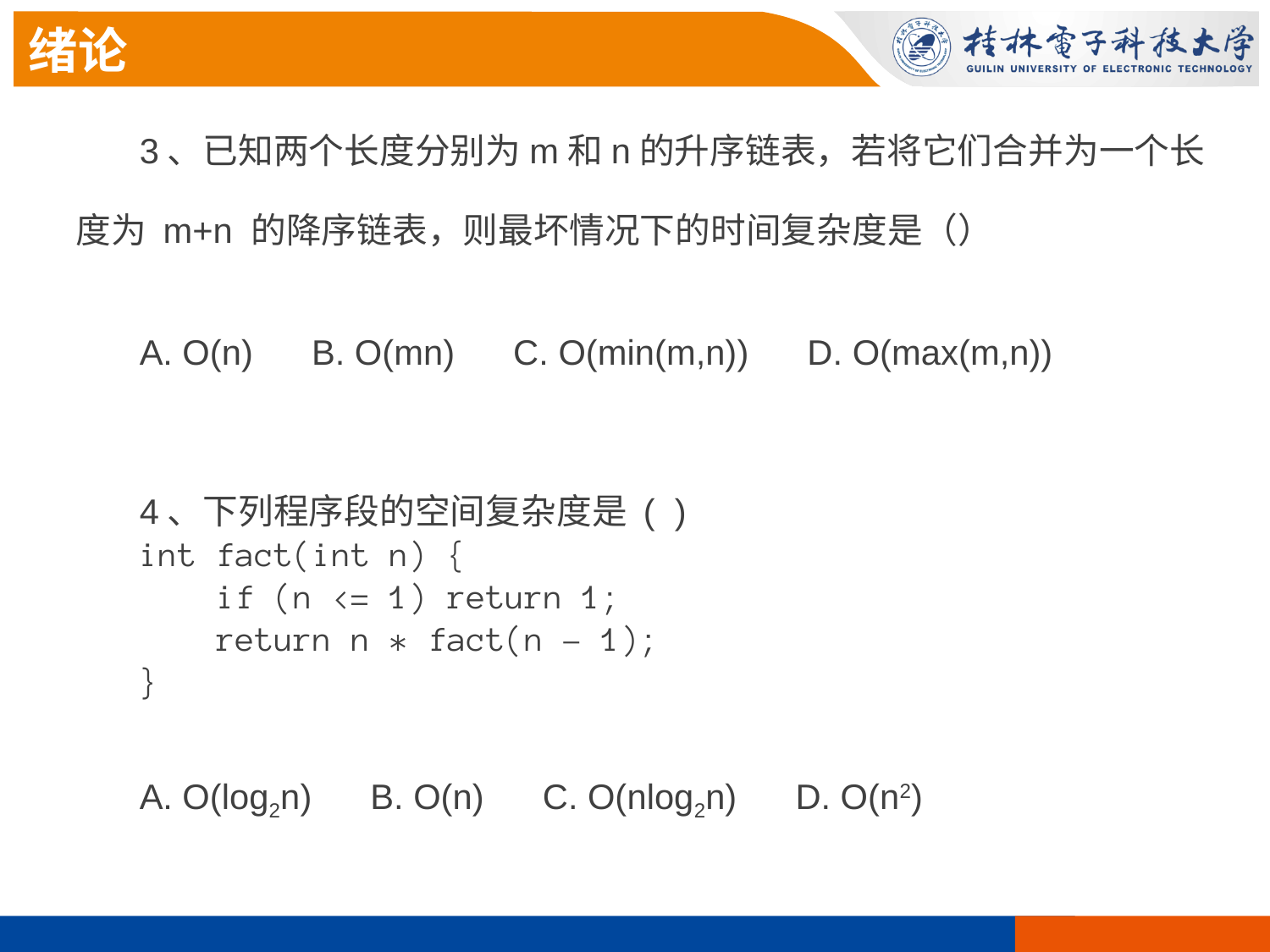

绪论
3、已知两个长度分别为m和n的升序链表，若将它们合并为一个长度为 m+n 的降序链表，则最坏情况下的时间复杂度是（）

A. O(n)      B. O(mn)      C. O(min(m,n))      D. O(max(m,n))

4、下列程序段的空间复杂度是 (  )
int fact(int n) {
    if (n <= 1) return 1;
    return n * fact(n – 1);
}

A. O(log2n)      B. O(n)      C. O(nlog2n)      D. O(n2)